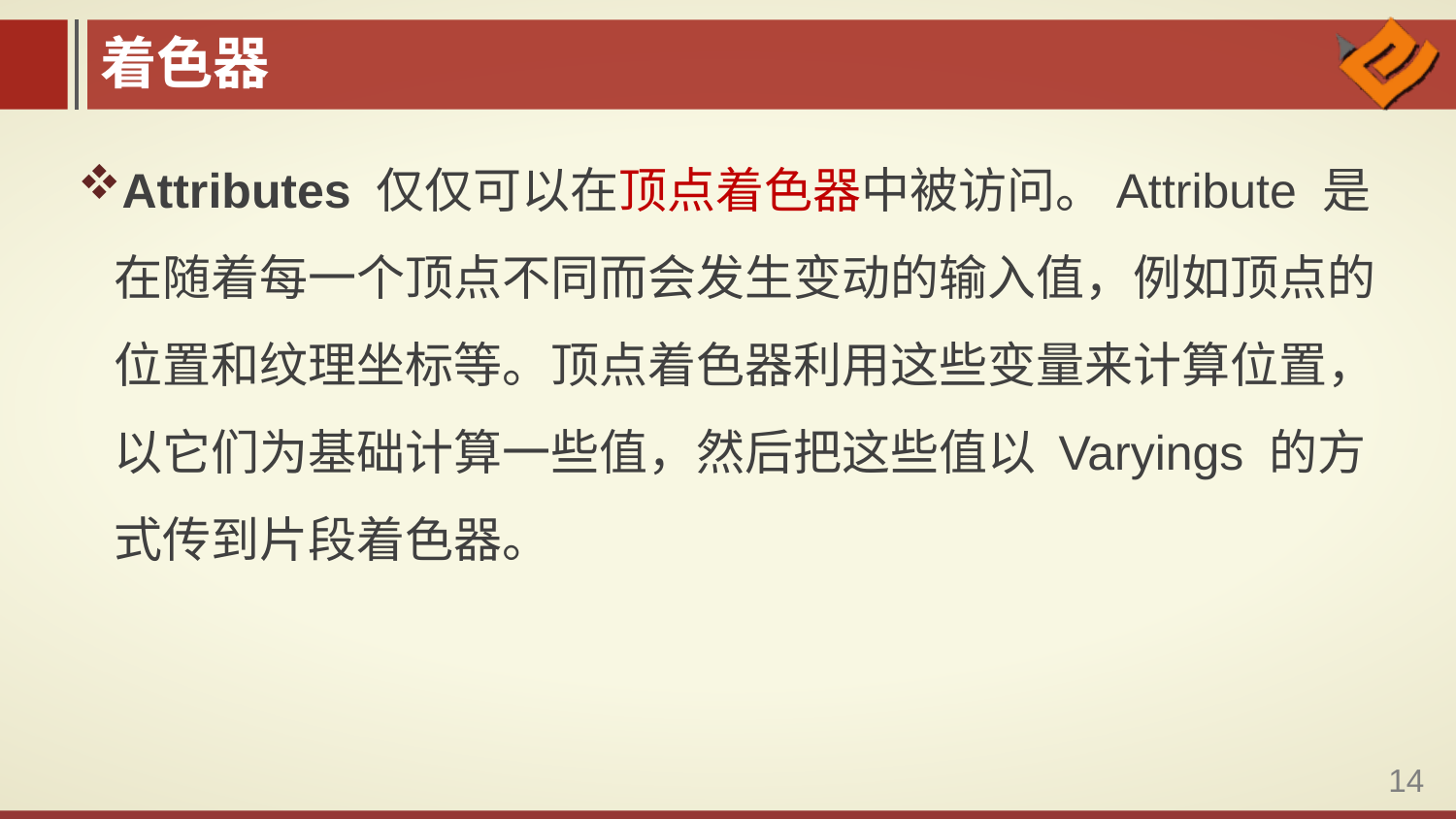

着色器
Attributes 仅仅可以在顶点着色器中被访问。Attribute 是在随着每一个顶点不同而会发生变动的输入值，例如顶点的位置和纹理坐标等。顶点着色器利用这些变量来计算位置，以它们为基础计算一些值，然后把这些值以 Varyings 的方式传到片段着色器。